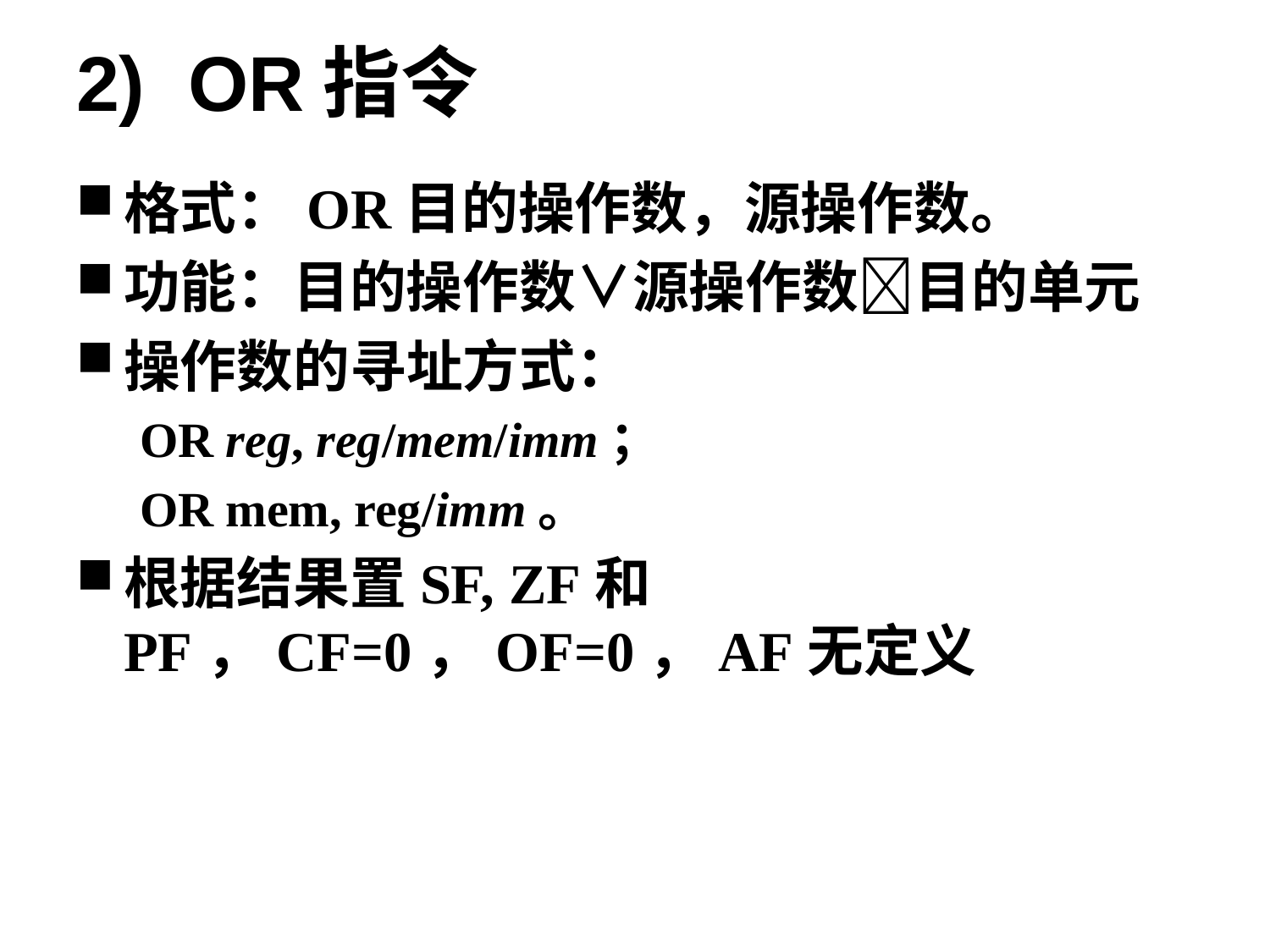

# 2)  OR指令
格式：OR目的操作数，源操作数。
功能：目的操作数∨源操作数⇒目的单元
操作数的寻址方式：
OR reg, reg/mem/imm；
OR mem, reg/imm。
根据结果置SF, ZF和PF，CF=0，OF=0，AF无定义